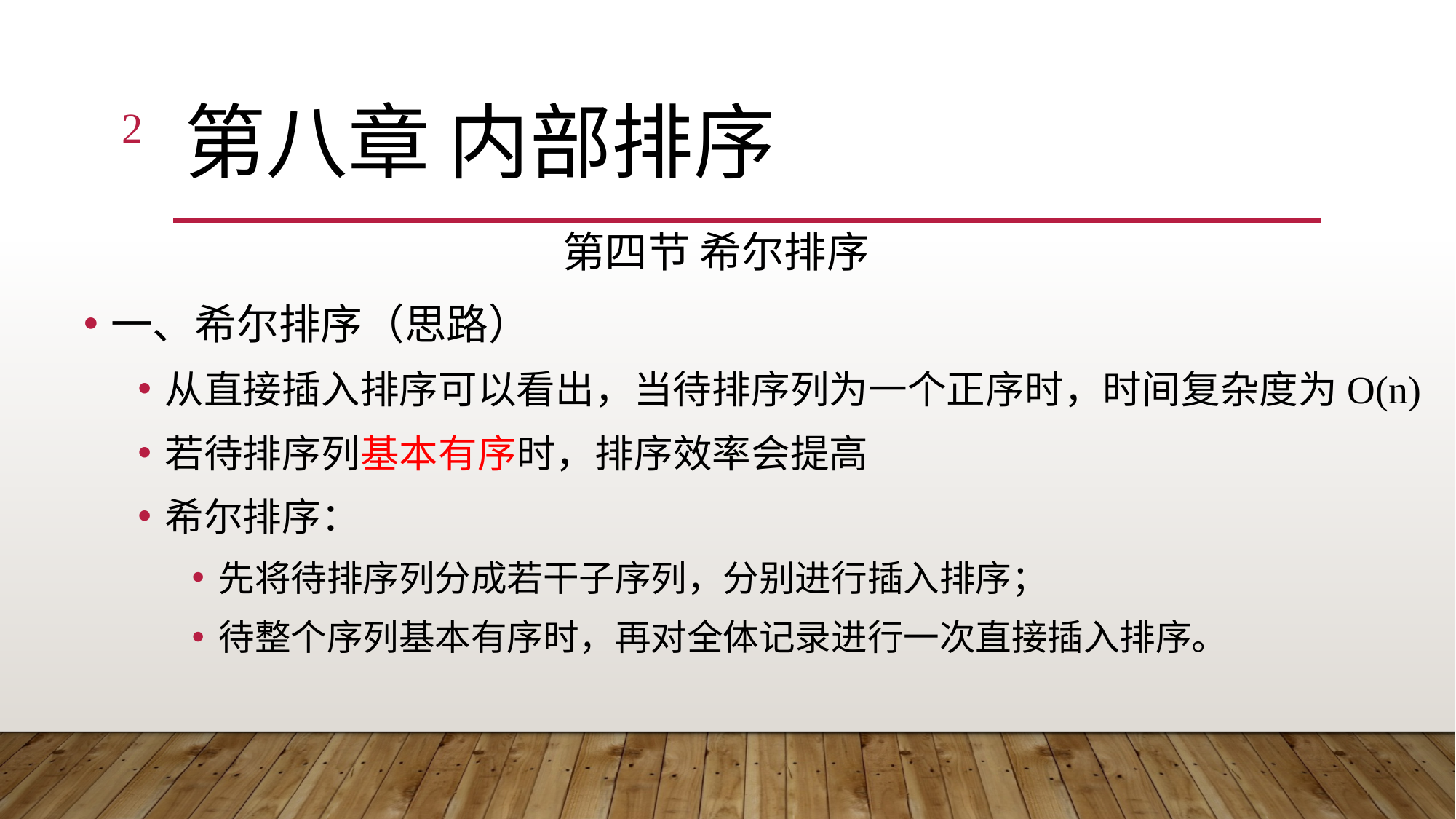

2
# 第八章 内部排序
第四节 希尔排序
一、希尔排序（思路）
从直接插入排序可以看出，当待排序列为一个正序时，时间复杂度为O(n)
若待排序列基本有序时，排序效率会提高
希尔排序：
先将待排序列分成若干子序列，分别进行插入排序；
待整个序列基本有序时，再对全体记录进行一次直接插入排序。